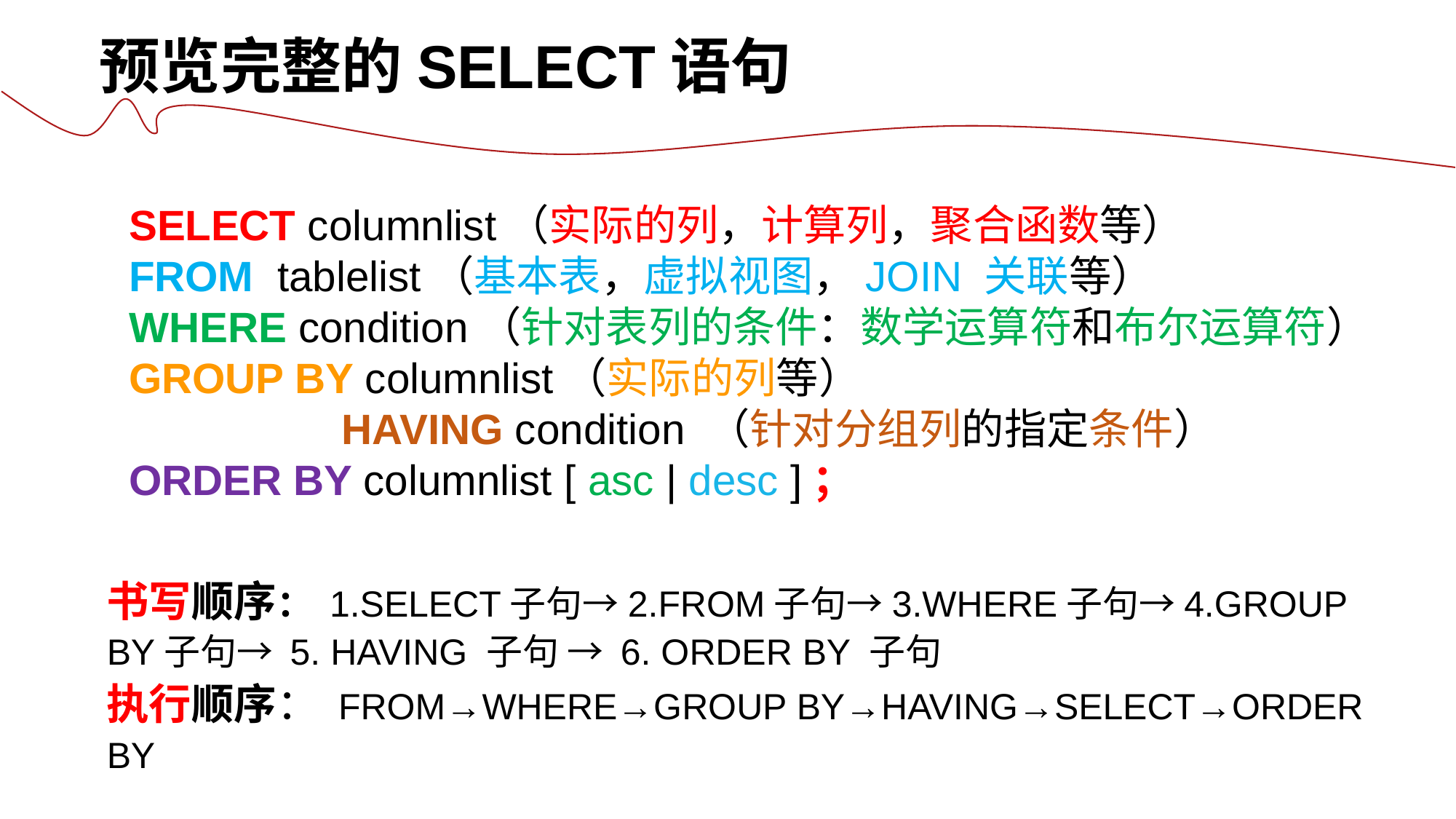

预览完整的SELECT语句

SELECT columnlist（实际的列，计算列，聚合函数等）
FROM  tablelist（基本表，虚拟视图，JOIN 关联等）
WHERE condition（针对表列的条件：数学运算符和布尔运算符）
GROUP BY columnlist（实际的列等）
                  HAVING condition （针对分组列的指定条件）
ORDER BY columnlist [ asc | desc ]；
书写顺序： 1.SELECT子句→2.FROM子句→3.WHERE子句→4.GROUP BY子句→ 5. HAVING 子句 → 6. ORDER BY 子句
执行顺序： FROM→WHERE→GROUP BY→HAVING→SELECT→ORDER BY